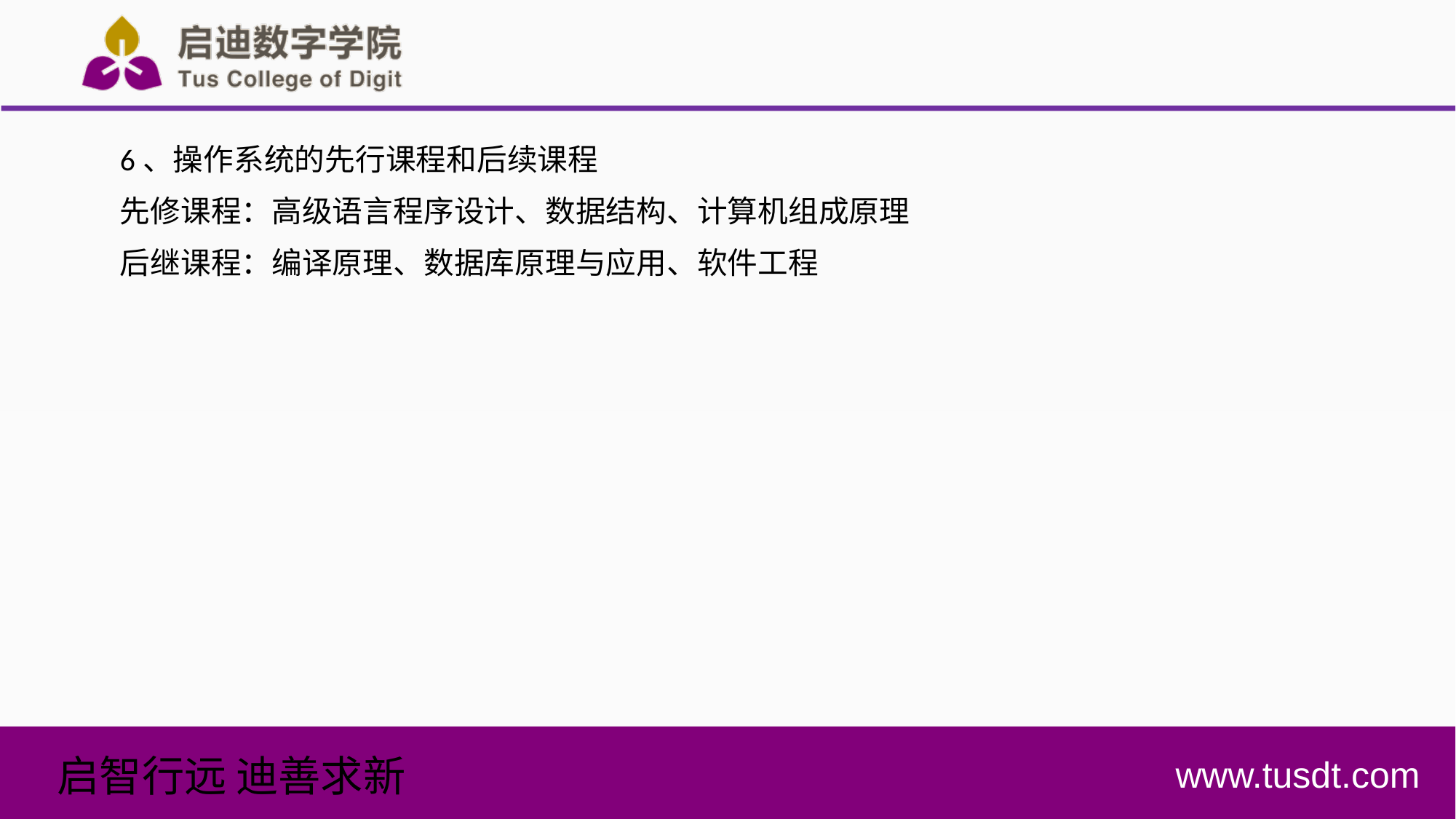

6、操作系统的先行课程和后续课程
先修课程：高级语言程序设计、数据结构、计算机组成原理
后继课程：编译原理、数据库原理与应用、软件工程